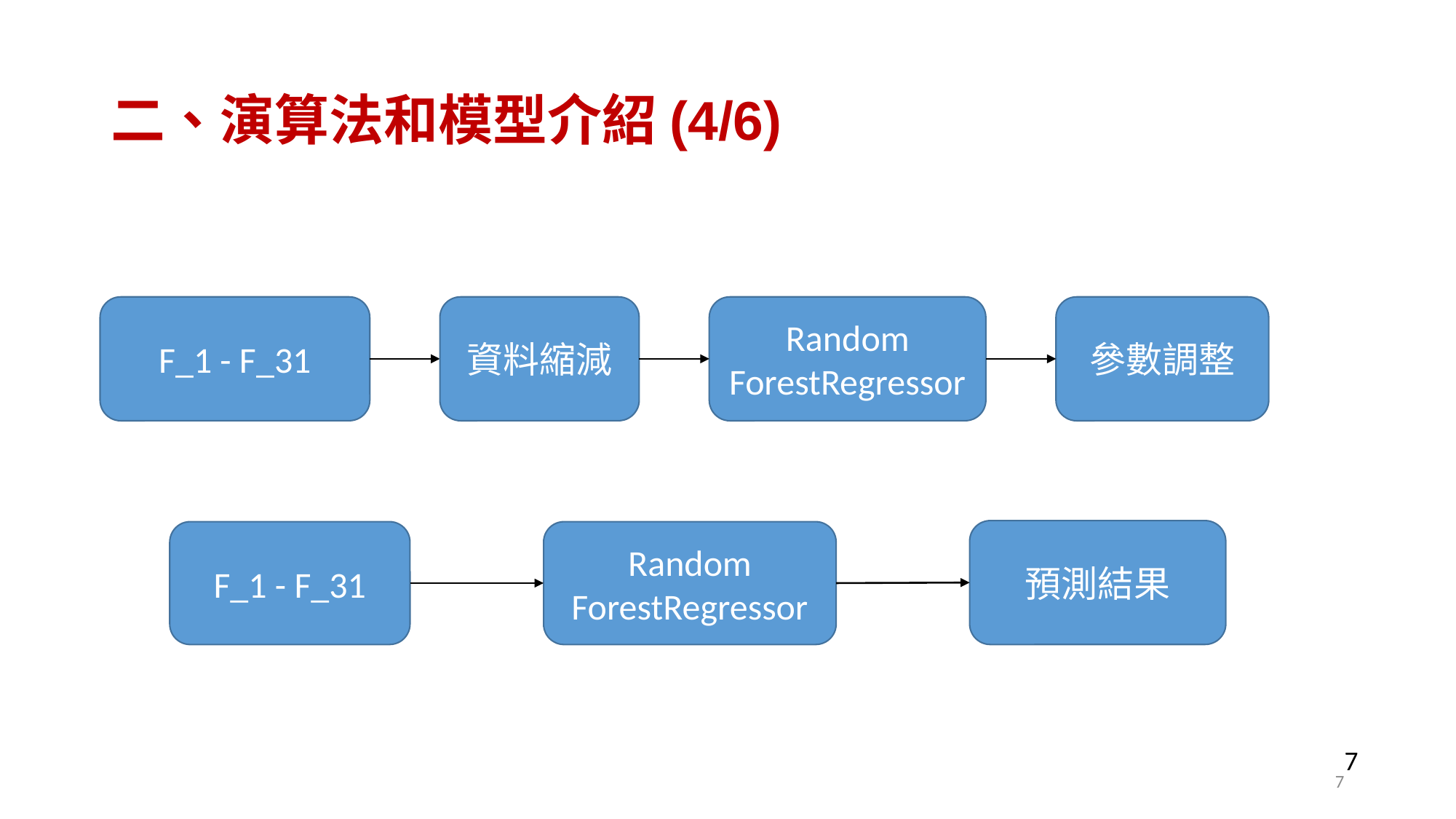

# 二、演算法和模型介紹(4/6)
F_1 - F_31
Random ForestRegressor
參數調整
資料縮減
預測結果
F_1 - F_31
Random ForestRegressor
7